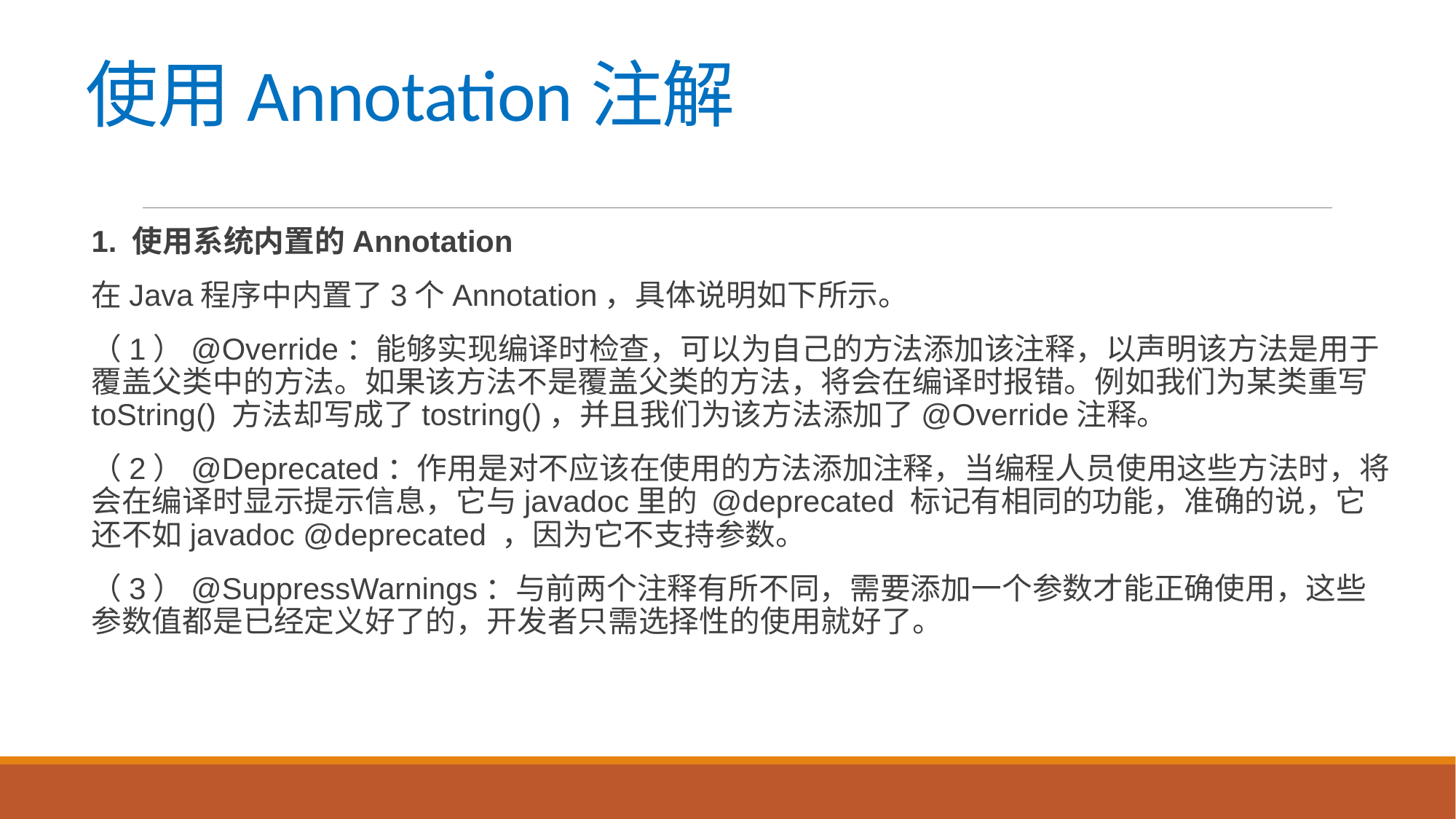

# 使用Annotation注解
1. 使用系统内置的Annotation
在Java程序中内置了3个Annotation，具体说明如下所示。
（1）@Override：能够实现编译时检查，可以为自己的方法添加该注释，以声明该方法是用于覆盖父类中的方法。如果该方法不是覆盖父类的方法，将会在编译时报错。例如我们为某类重写toString() 方法却写成了tostring()，并且我们为该方法添加了@Override注释。
（2）@Deprecated：作用是对不应该在使用的方法添加注释，当编程人员使用这些方法时，将会在编译时显示提示信息，它与javadoc里的 @deprecated 标记有相同的功能，准确的说，它还不如javadoc @deprecated ，因为它不支持参数。
（3）@SuppressWarnings：与前两个注释有所不同，需要添加一个参数才能正确使用，这些参数值都是已经定义好了的，开发者只需选择性的使用就好了。